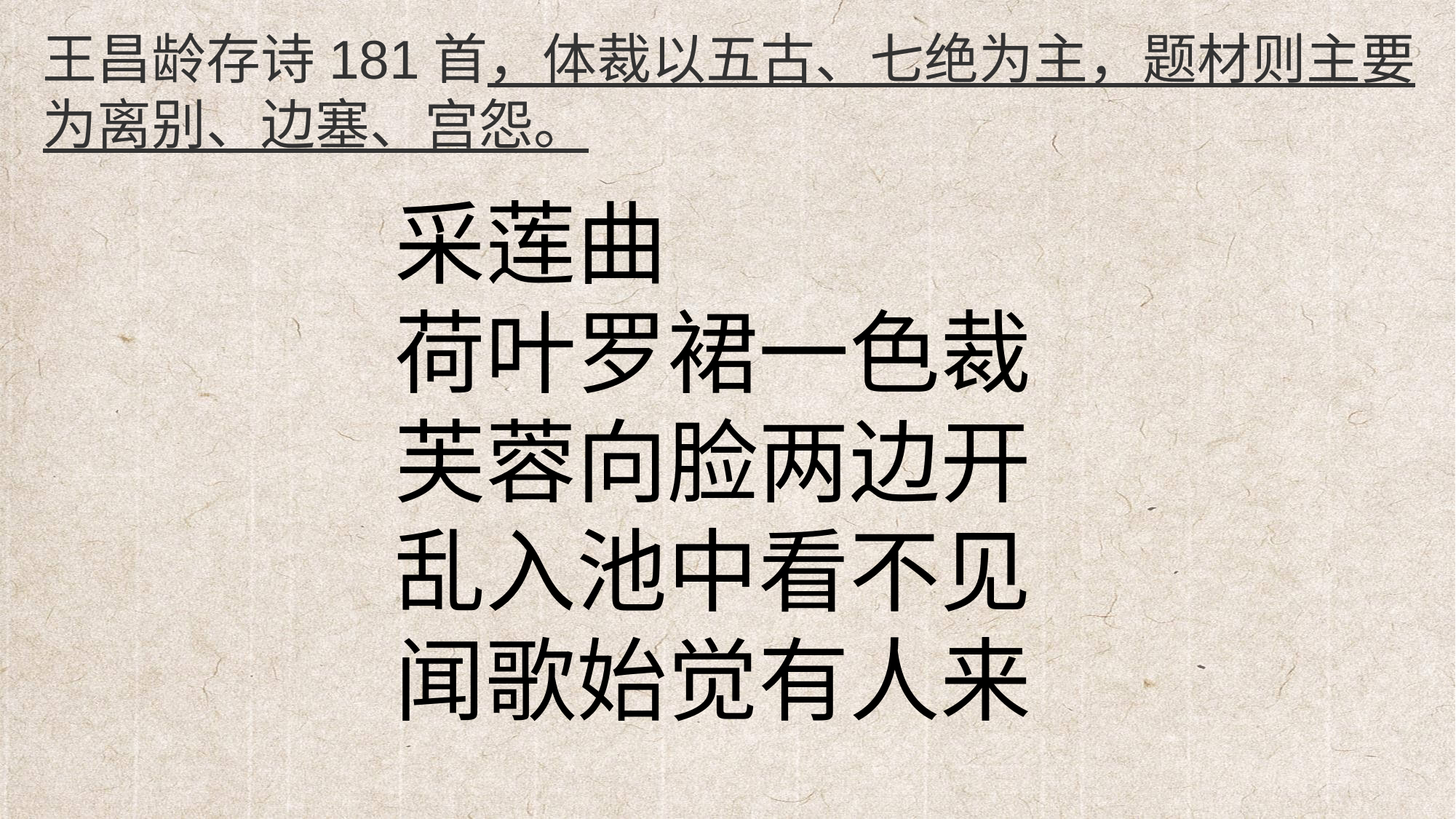

王昌龄存诗181首，体裁以五古、七绝为主，题材则主要为离别、边塞、宫怨。
采莲曲
荷叶罗裙一色裁
芙蓉向脸两边开
乱入池中看不见
闻歌始觉有人来